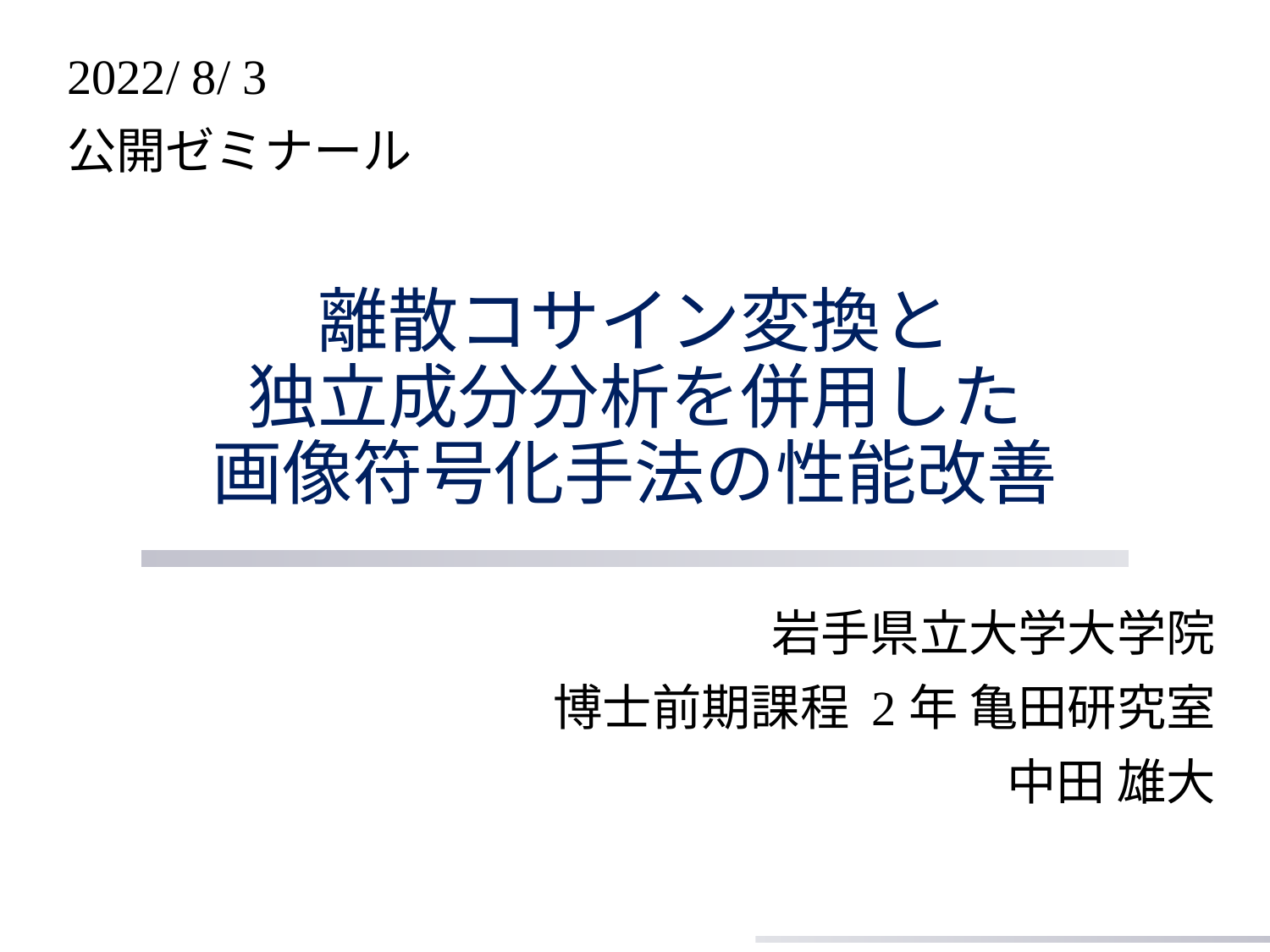

2022/ 8/ 3
公開ゼミナール
# 離散コサイン変換と 独立成分分析を併用した 画像符号化手法の性能改善
岩手県立大学大学院
博士前期課程 2年 亀田研究室
　中田 雄大